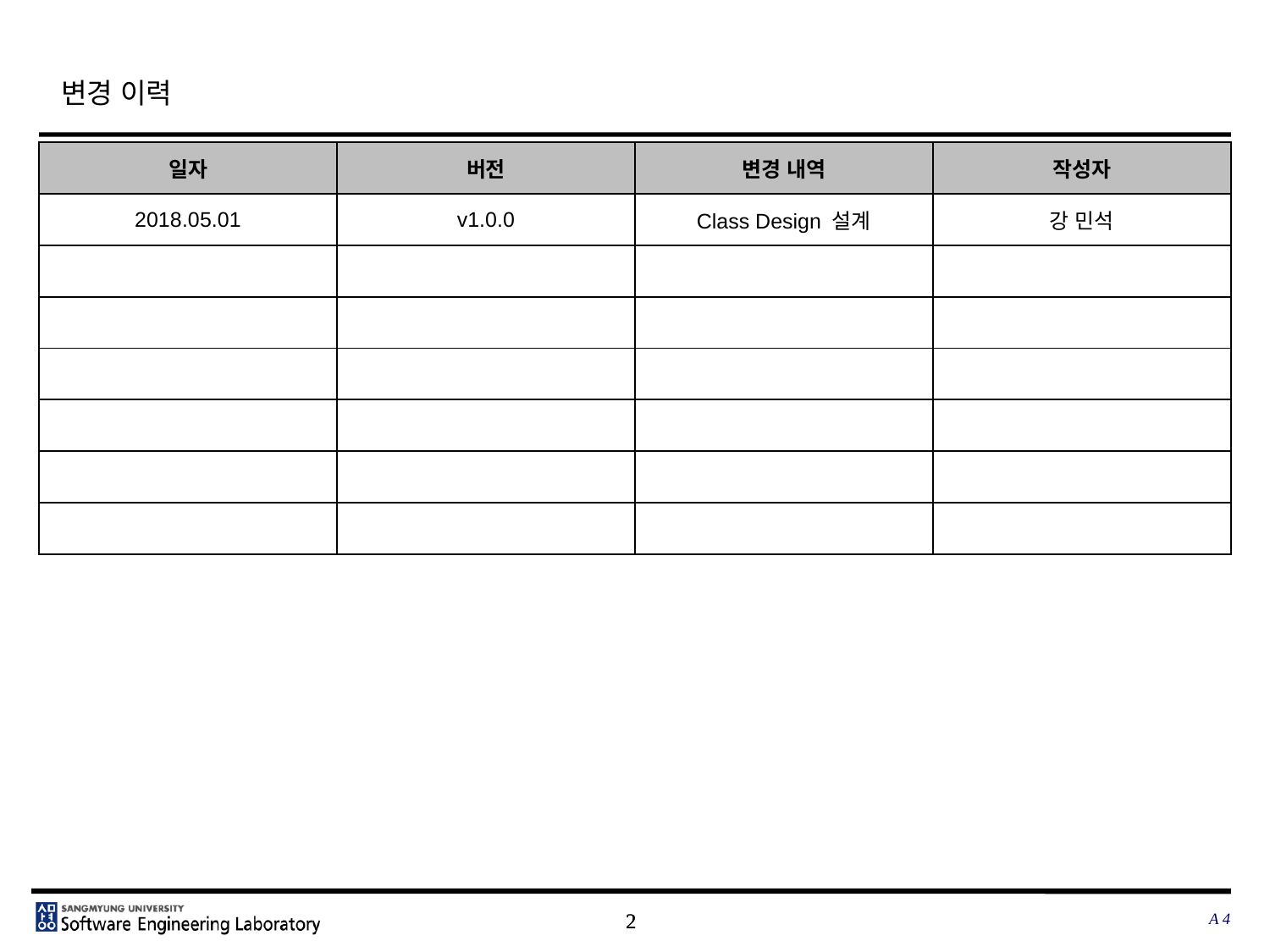

# 변경 이력
| 일자 | 버전 | 변경 내역 | 작성자 |
| --- | --- | --- | --- |
| 2018.05.01 | v1.0.0 | Class Design 설계 | 강 민석 |
|  |  |  |  |
|  |  |  |  |
|  |  |  |  |
|  |  |  |  |
|  |  |  |  |
|  |  |  |  |
A 4